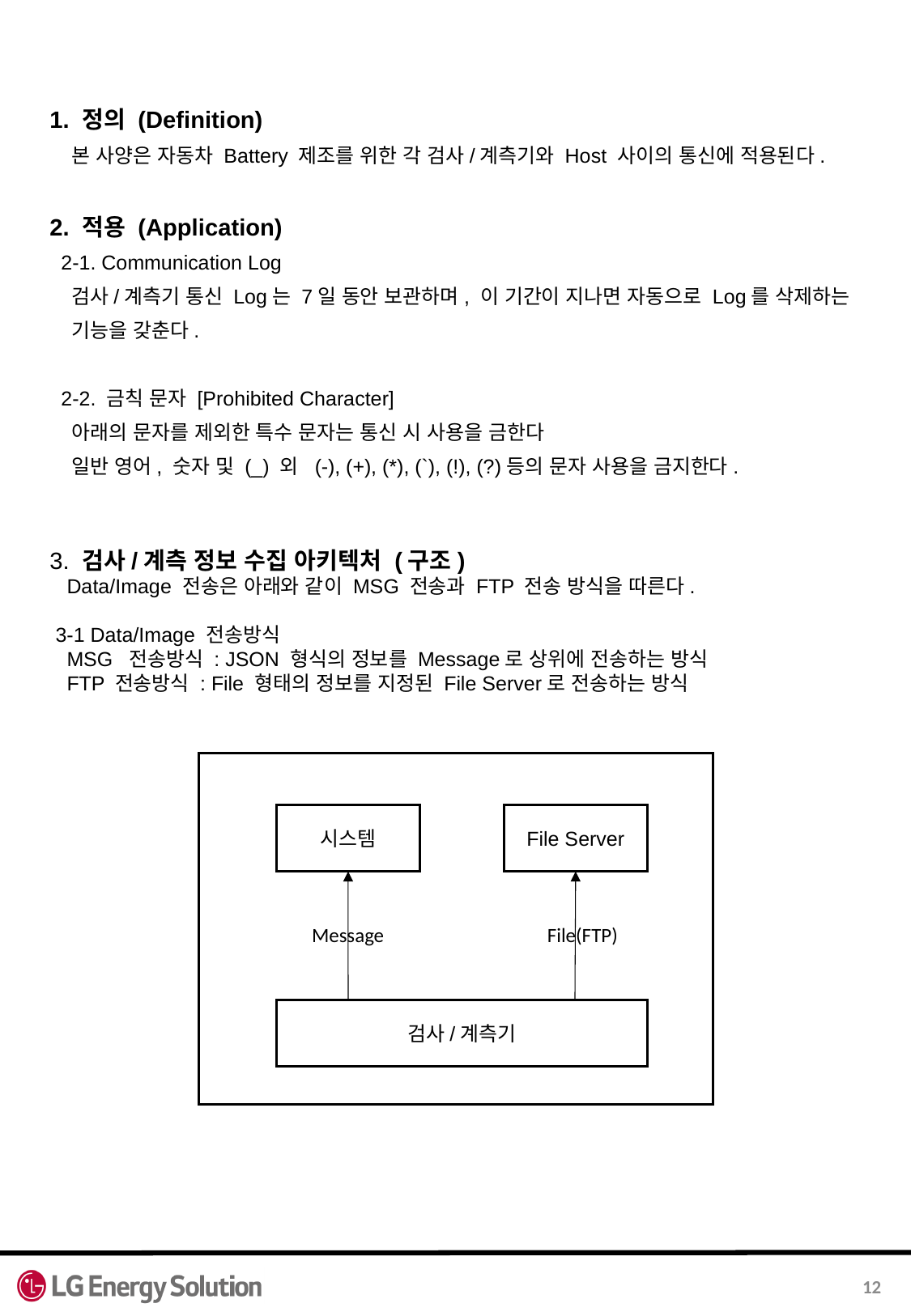

1. 정의 (Definition)
   본 사양은 자동차 Battery 제조를 위한 각 검사/계측기와 Host 사이의 통신에 적용된다.

2. 적용 (Application)
  2-1. Communication Log
   검사/계측기 통신 Log는 7일 동안 보관하며, 이 기간이 지나면 자동으로 Log를 삭제하는
   기능을 갖춘다.

  2-2. 금칙 문자 [Prohibited Character]
   아래의 문자를 제외한 특수 문자는 통신 시 사용을 금한다
   일반 영어, 숫자 및 (_) 외  (-), (+), (*), (`), (!), (?)등의 문자 사용을 금지한다.

3. 검사/계측 정보 수집 아키텍처 (구조)
   Data/Image 전송은 아래와 같이 MSG 전송과 FTP 전송 방식을 따른다.

 3-1 Data/Image 전송방식
   MSG  전송방식 : JSON 형식의 정보를 Message로 상위에 전송하는 방식
   FTP 전송방식 : File 형태의 정보를 지정된 File Server로 전송하는 방식

시스템
File Server
Message
File(FTP)
검사/계측기
12